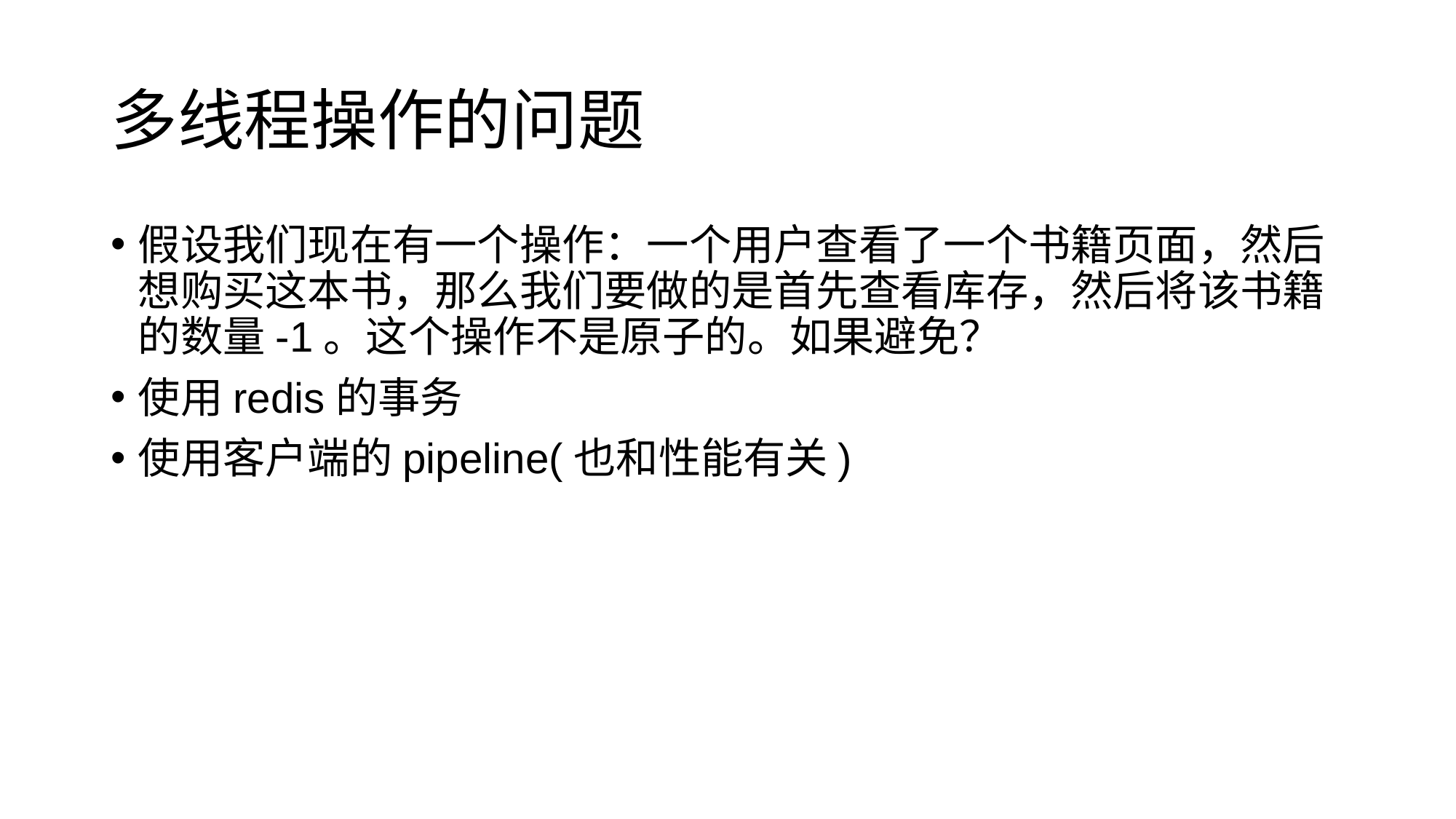

# 多线程操作的问题
假设我们现在有一个操作：一个用户查看了一个书籍页面，然后想购买这本书，那么我们要做的是首先查看库存，然后将该书籍的数量-1。这个操作不是原子的。如果避免？
使用redis的事务
使用客户端的pipeline(也和性能有关)